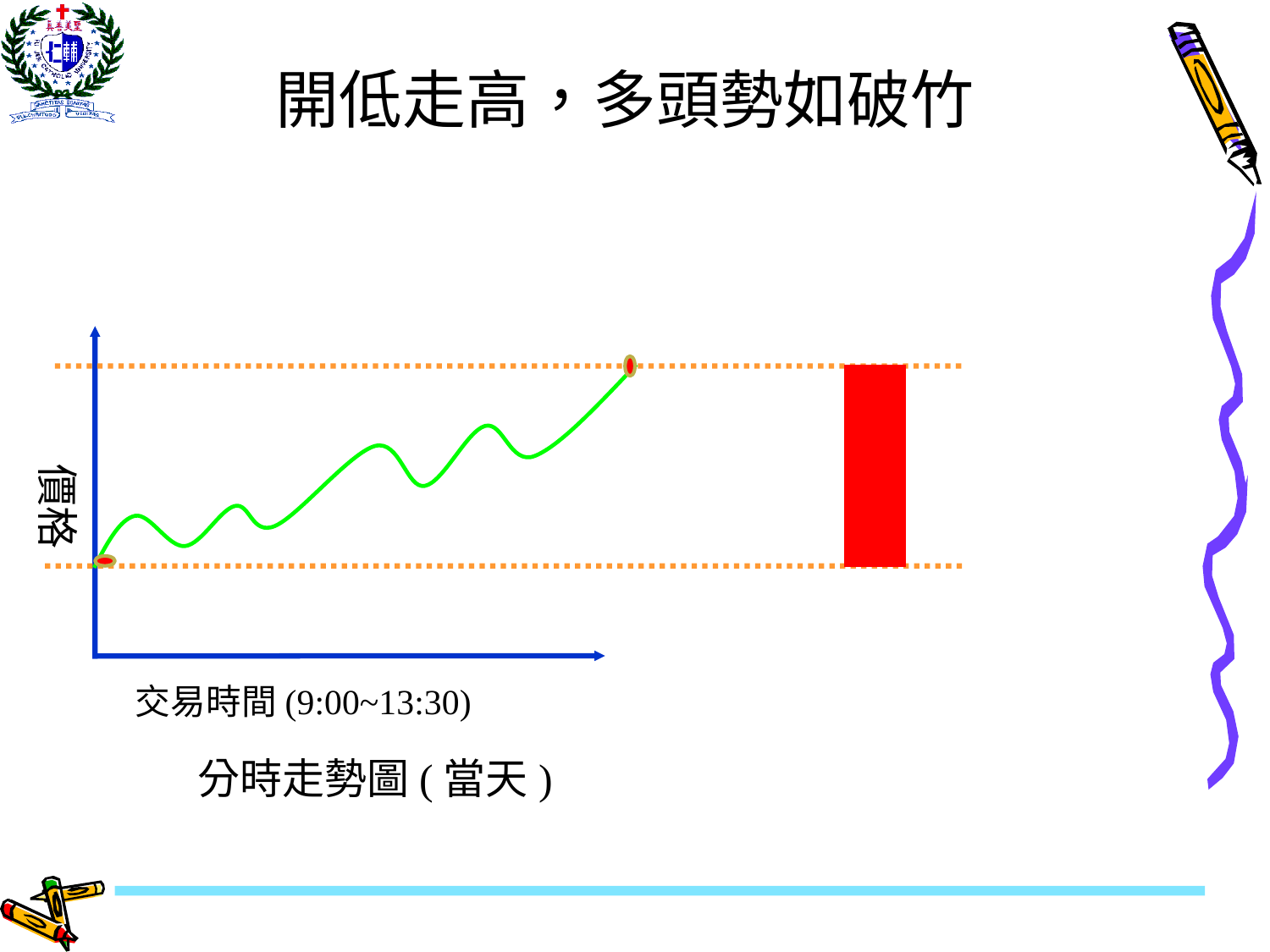

# 開低走高，多頭勢如破竹
盤中最高點

收盤點

價格
開盤點
盤中最低點

交易時間(9:00~13:30)
分時走勢圖(當天)